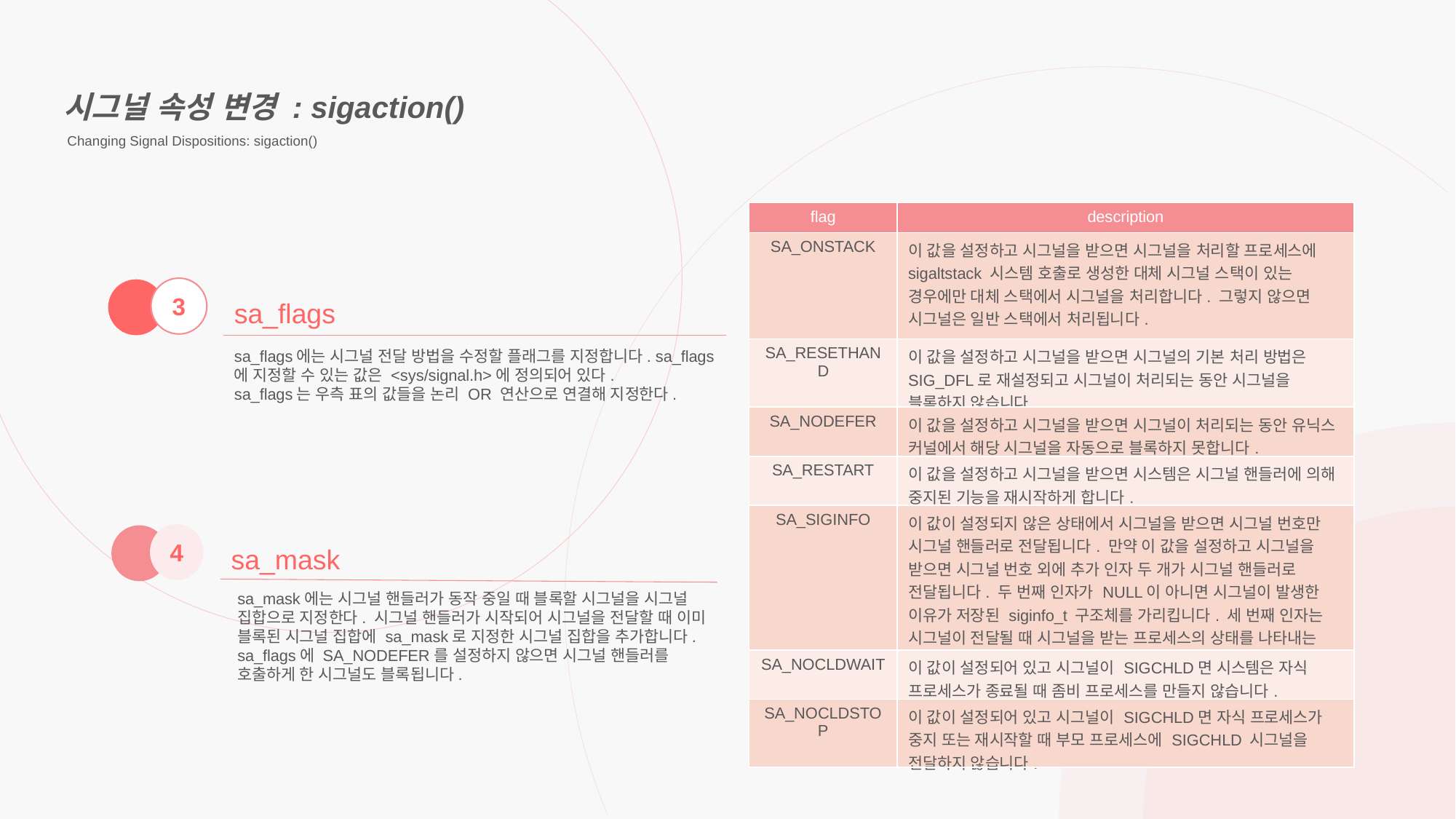

시그널 속성 변경 : sigaction()
 Changing Signal Dispositions: sigaction()

| flag | description |
| --- | --- |
| SA\_ONSTACK | 이 값을 설정하고 시그널을 받으면 시그널을 처리할 프로세스에 sigaltstack 시스템 호출로 생성한 대체 시그널 스택이 있는 경우에만 대체 스택에서 시그널을 처리합니다. 그렇지 않으면 시그널은 일반 스택에서 처리됩니다. |
| SA\_RESETHAND | 이 값을 설정하고 시그널을 받으면 시그널의 기본 처리 방법은 SIG\_DFL로 재설정되고 시그널이 처리되는 동안 시그널을 블록하지 않습니다. |
| SA\_NODEFER | 이 값을 설정하고 시그널을 받으면 시그널이 처리되는 동안 유닉스 커널에서 해당 시그널을 자동으로 블록하지 못합니다. |
| SA\_RESTART | 이 값을 설정하고 시그널을 받으면 시스템은 시그널 핸들러에 의해 중지된 기능을 재시작하게 합니다. |
| SA\_SIGINFO | 이 값이 설정되지 않은 상태에서 시그널을 받으면 시그널 번호만 시그널 핸들러로 전달됩니다. 만약 이 값을 설정하고 시그널을 받으면 시그널 번호 외에 추가 인자 두 개가 시그널 핸들러로 전달됩니다. 두 번째 인자가 NULL이 아니면 시그널이 발생한 이유가 저장된 siginfo\_t 구조체를 가리킵니다. 세 번째 인자는 시그널이 전달될 때 시그널을 받는 프로세스의 상태를 나타내는 ucontext\_t 구조체를 가리킵니다. |
| SA\_NOCLDWAIT | 이 값이 설정되어 있고 시그널이 SIGCHLD면 시스템은 자식 프로세스가 종료될 때 좀비 프로세스를 만들지 않습니다. |
| SA\_NOCLDSTOP | 이 값이 설정되어 있고 시그널이 SIGCHLD면 자식 프로세스가 중지 또는 재시작할 때 부모 프로세스에 SIGCHLD 시그널을 전달하지 않습니다. |
3

sa_flags
sa_flags에는 시그널 전달 방법을 수정할 플래그를 지정합니다. sa_flags에 지정할 수 있는 값은 <sys/signal.h>에 정의되어 있다.
sa_flags는 우측 표의 값들을 논리 OR 연산으로 연결해 지정한다.

4

sa_mask
sa_mask에는 시그널 핸들러가 동작 중일 때 블록할 시그널을 시그널 집합으로 지정한다. 시그널 핸들러가 시작되어 시그널을 전달할 때 이미 블록된 시그널 집합에 sa_mask로 지정한 시그널 집합을 추가합니다. sa_flags에 SA_NODEFER를 설정하지 않으면 시그널 핸들러를 호출하게 한 시그널도 블록됩니다.